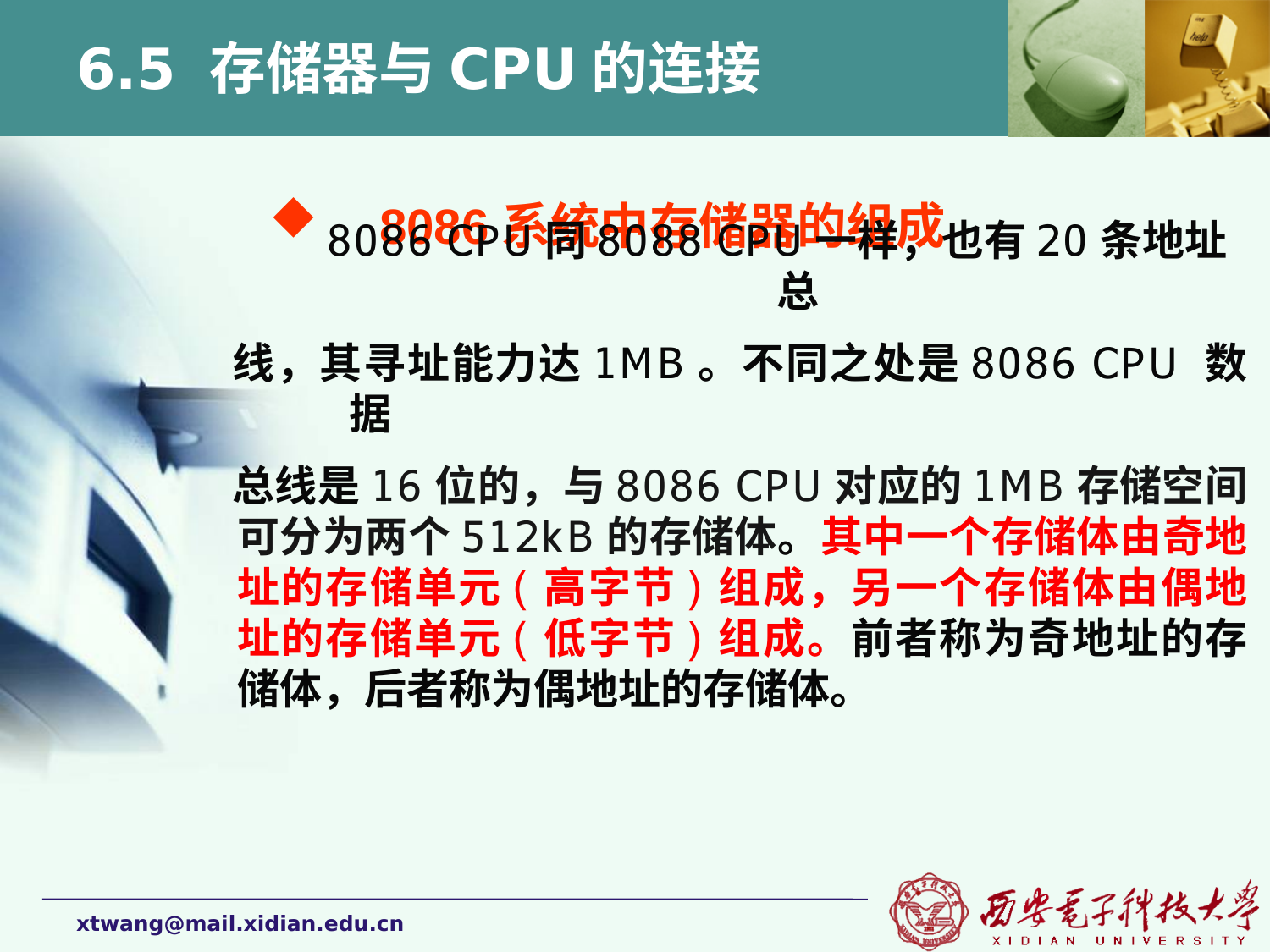

# 6.5 存储器与CPU的连接
　8086系统中存储器的组成
      8086 CPU同8088 CPU一样，也有20条地址总
线，其寻址能力达1MB。不同之处是8086 CPU 数据
总线是16位的，与8086 CPU对应的1MB存储空间可分为两个512kB的存储体。其中一个存储体由奇地址的存储单元(高字节)组成，另一个存储体由偶地址的存储单元(低字节)组成。前者称为奇地址的存储体，后者称为偶地址的存储体。
xtwang@mail.xidian.edu.cn